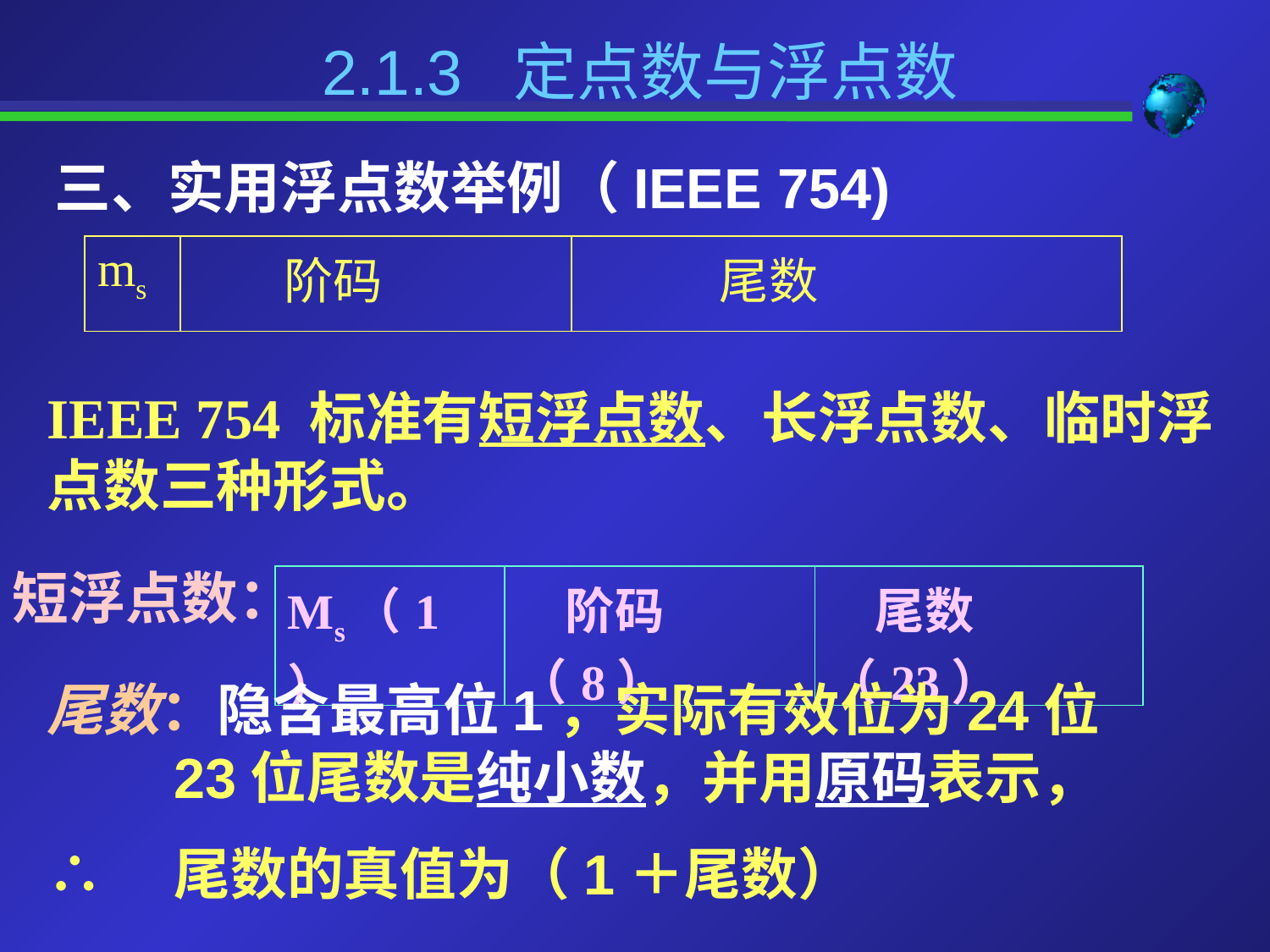

2.1.3  定点数与浮点数
三、实用浮点数举例（IEEE 754)
| ms | 阶码 | 尾数 |
| --- | --- | --- |
IEEE 754 标准有短浮点数、长浮点数、临时浮点数三种形式。
短浮点数：
| Ms（1） | 阶码（8） | 尾数（23） |
| --- | --- | --- |
尾数：隐含最高位1，实际有效位为24位
	23位尾数是纯小数，并用原码表示，
∴	尾数的真值为（1＋尾数）